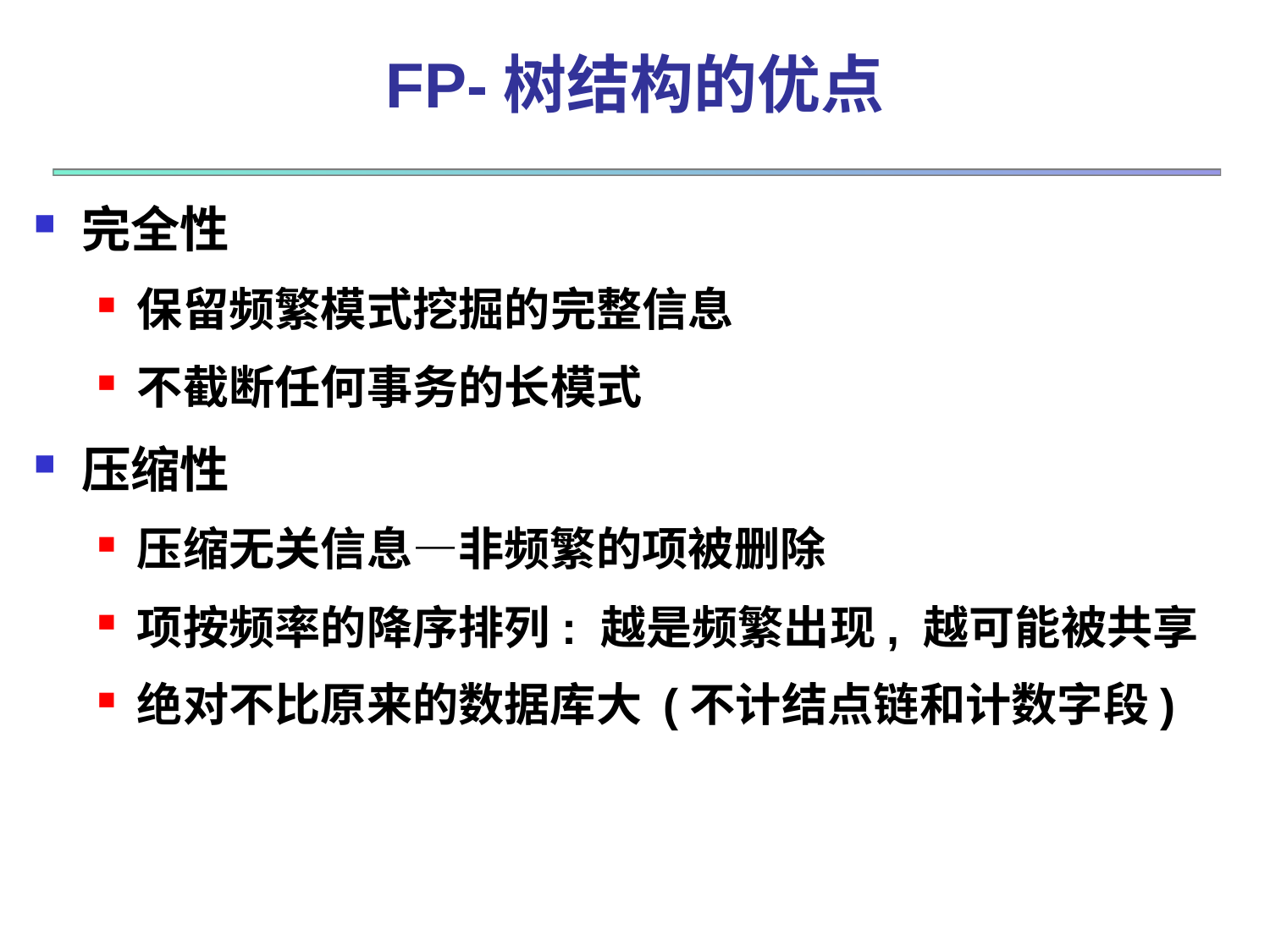

# FP-树结构的优点
完全性
保留频繁模式挖掘的完整信息
不截断任何事务的长模式
压缩性
压缩无关信息—非频繁的项被删除
项按频率的降序排列: 越是频繁出现, 越可能被共享
绝对不比原来的数据库大 (不计结点链和计数字段)
55